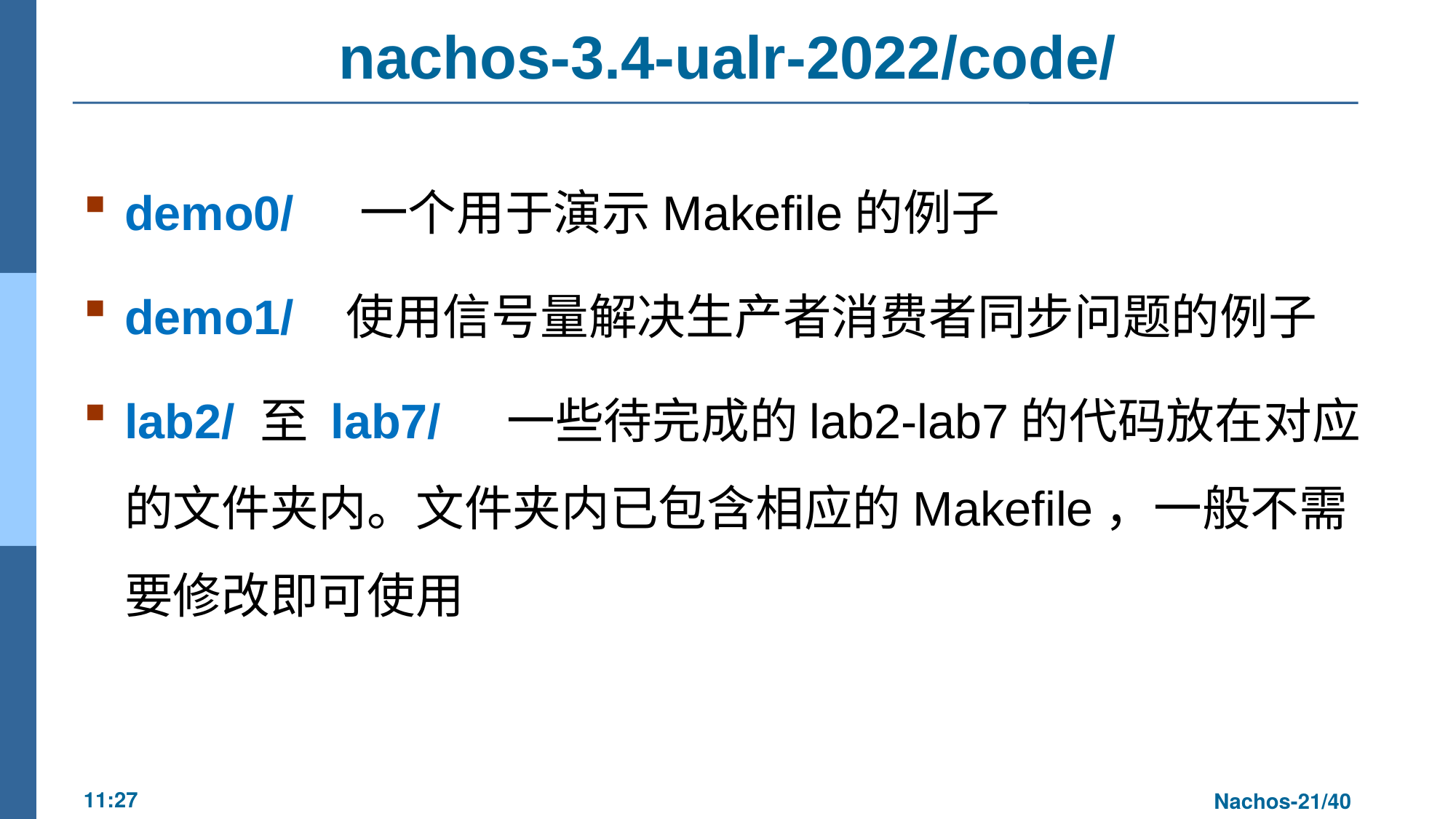

# nachos-3.4-ualr-2022/code/
demo0/    一个用于演示Makefile的例子
demo1/   使用信号量解决生产者消费者同步问题的例子
lab2/ 至 lab7/    一些待完成的lab2-lab7的代码放在对应的文件夹内。文件夹内已包含相应的Makefile，一般不需要修改即可使用